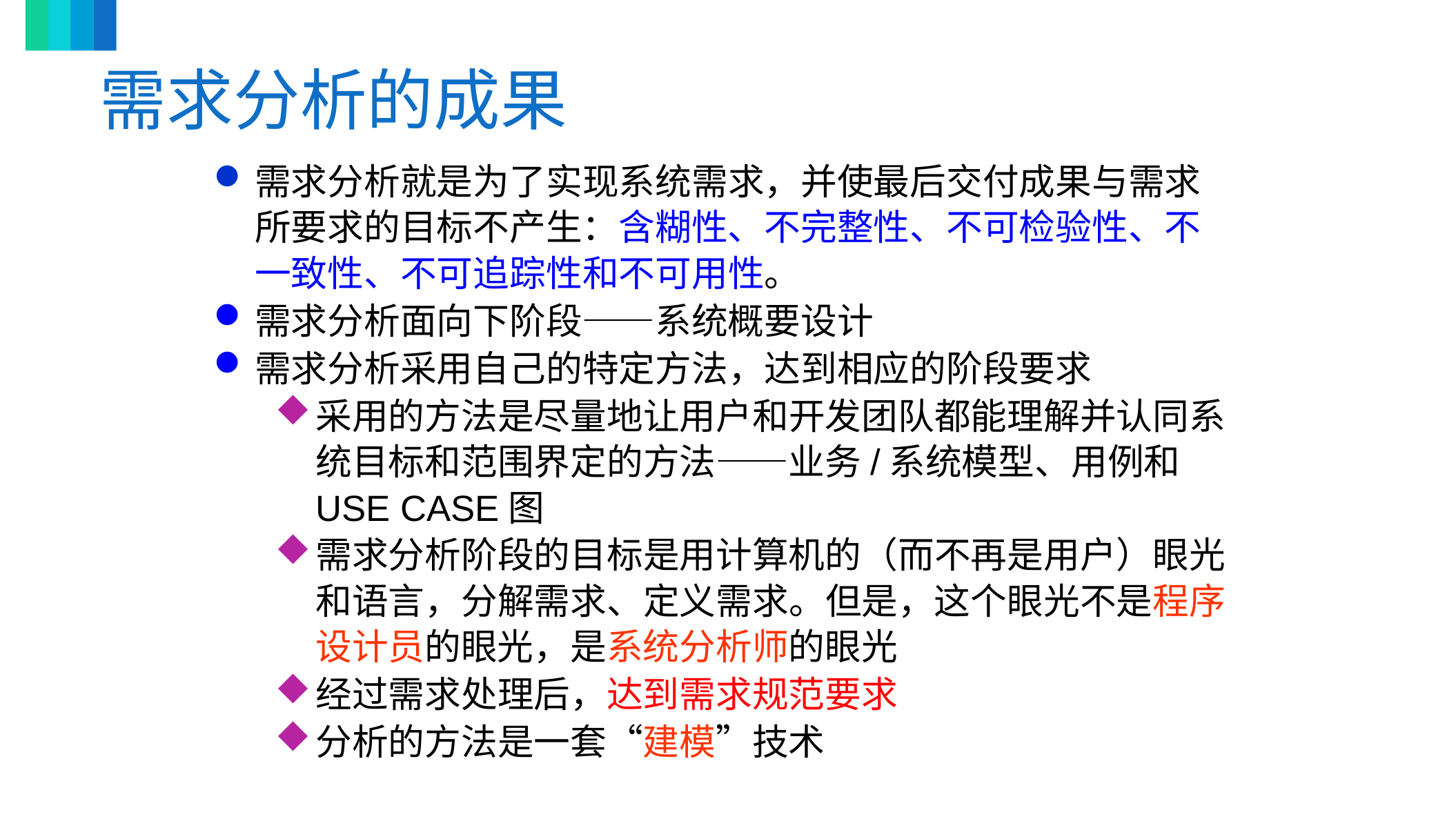

需求分析的成果
需求分析就是为了实现系统需求，并使最后交付成果与需求所要求的目标不产生：含糊性、不完整性、不可检验性、不一致性、不可追踪性和不可用性。
需求分析面向下阶段——系统概要设计
需求分析采用自己的特定方法，达到相应的阶段要求
采用的方法是尽量地让用户和开发团队都能理解并认同系统目标和范围界定的方法——业务/系统模型、用例和USE CASE图
需求分析阶段的目标是用计算机的（而不再是用户）眼光和语言，分解需求、定义需求。但是，这个眼光不是程序设计员的眼光，是系统分析师的眼光
经过需求处理后，达到需求规范要求
分析的方法是一套“建模”技术